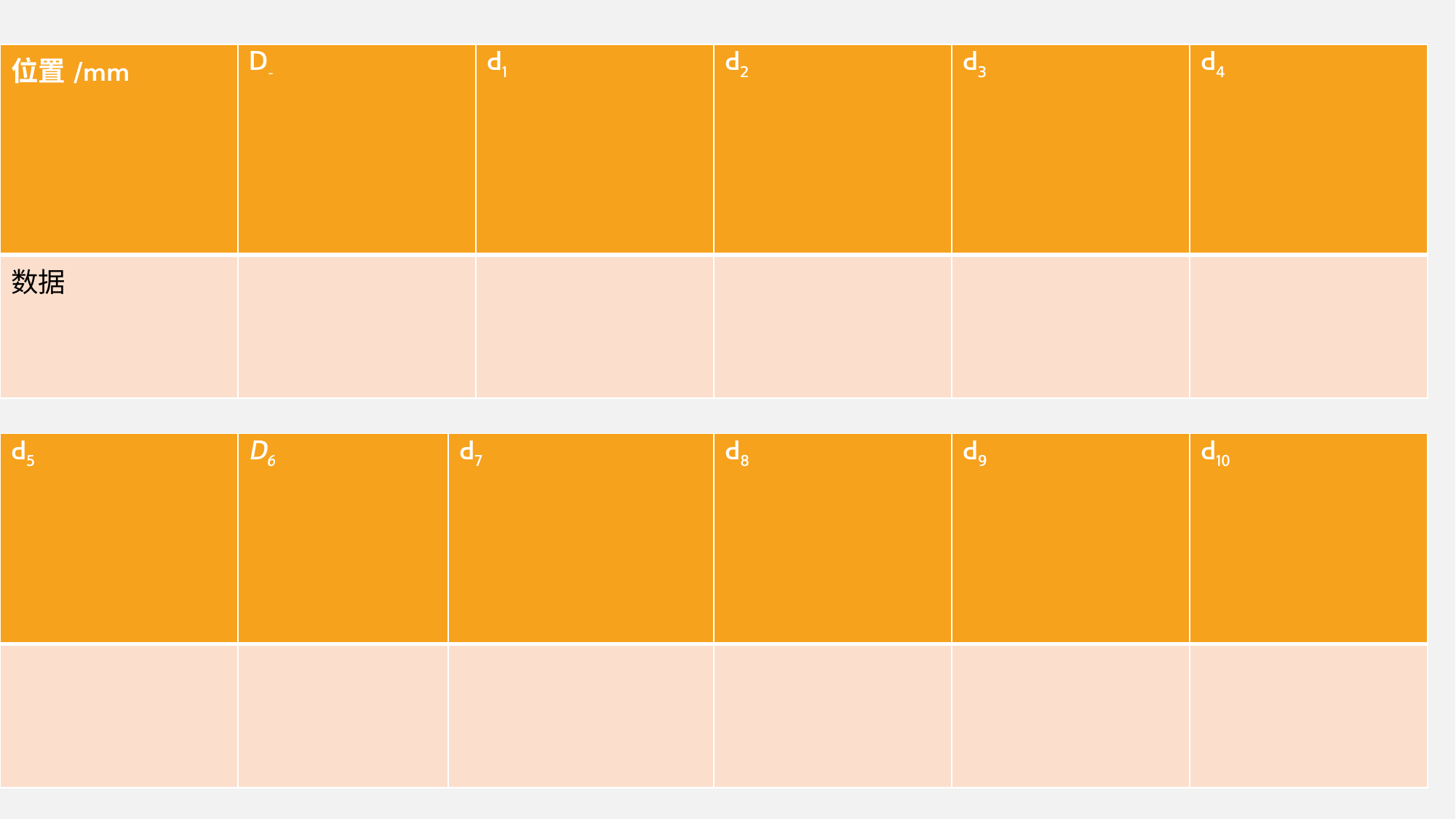

| 位置/mm | D- | d1 | d2 | d3 | d4 |
| --- | --- | --- | --- | --- | --- |
| 数据 |  |  |  |  |  |
| d5 | D6 | d7 | d8 | d9 | d10 |
| --- | --- | --- | --- | --- | --- |
|  |  |  |  |  |  |